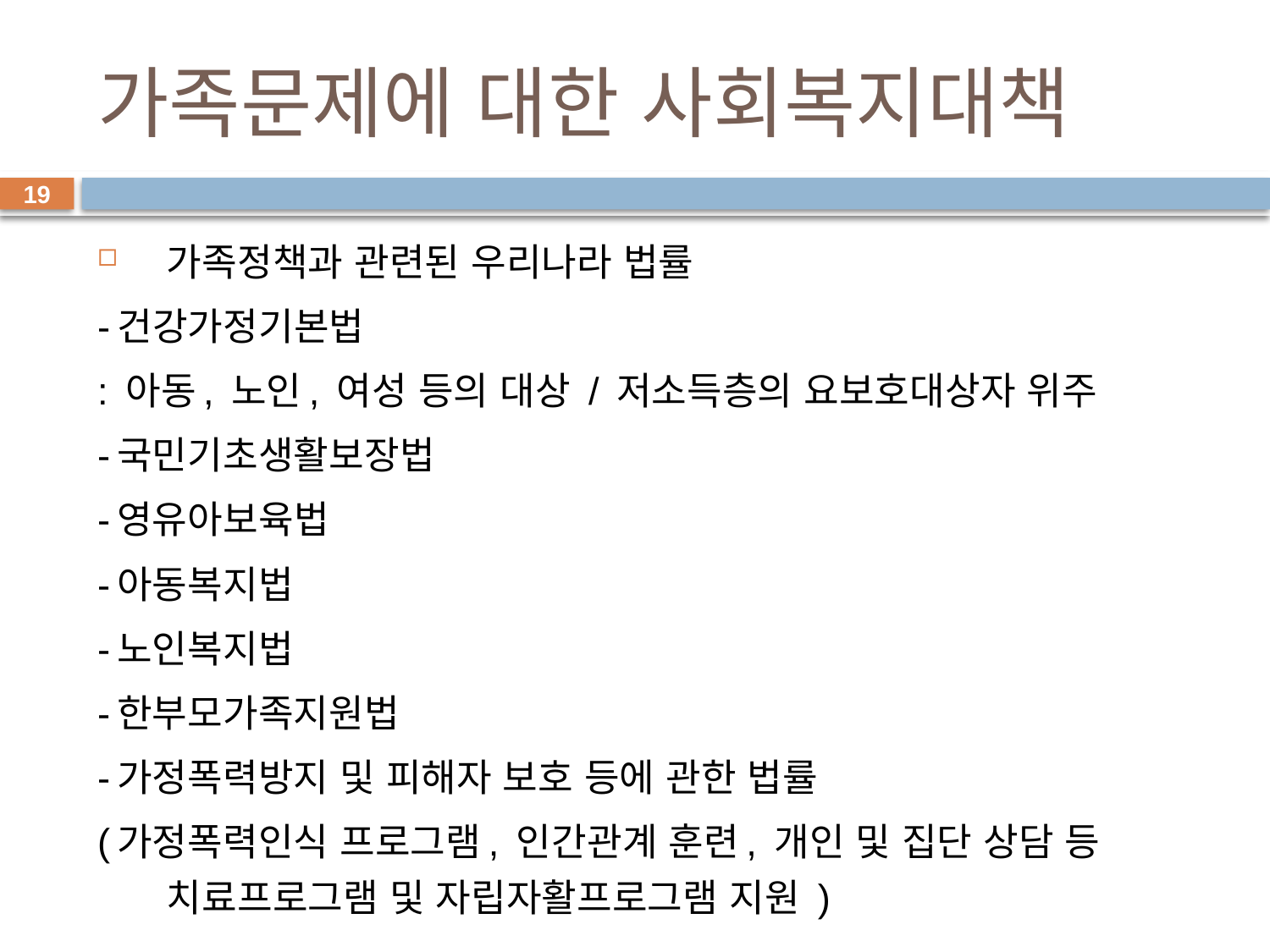

# 가족문제에 대한 사회복지대책
19
가족정책과 관련된 우리나라 법률
-건강가정기본법
: 아동, 노인, 여성 등의 대상 / 저소득층의 요보호대상자 위주
-국민기초생활보장법
-영유아보육법
-아동복지법
-노인복지법
-한부모가족지원법
-가정폭력방지 및 피해자 보호 등에 관한 법률
(가정폭력인식 프로그램, 인간관계 훈련, 개인 및 집단 상담 등 치료프로그램 및 자립자활프로그램 지원 )